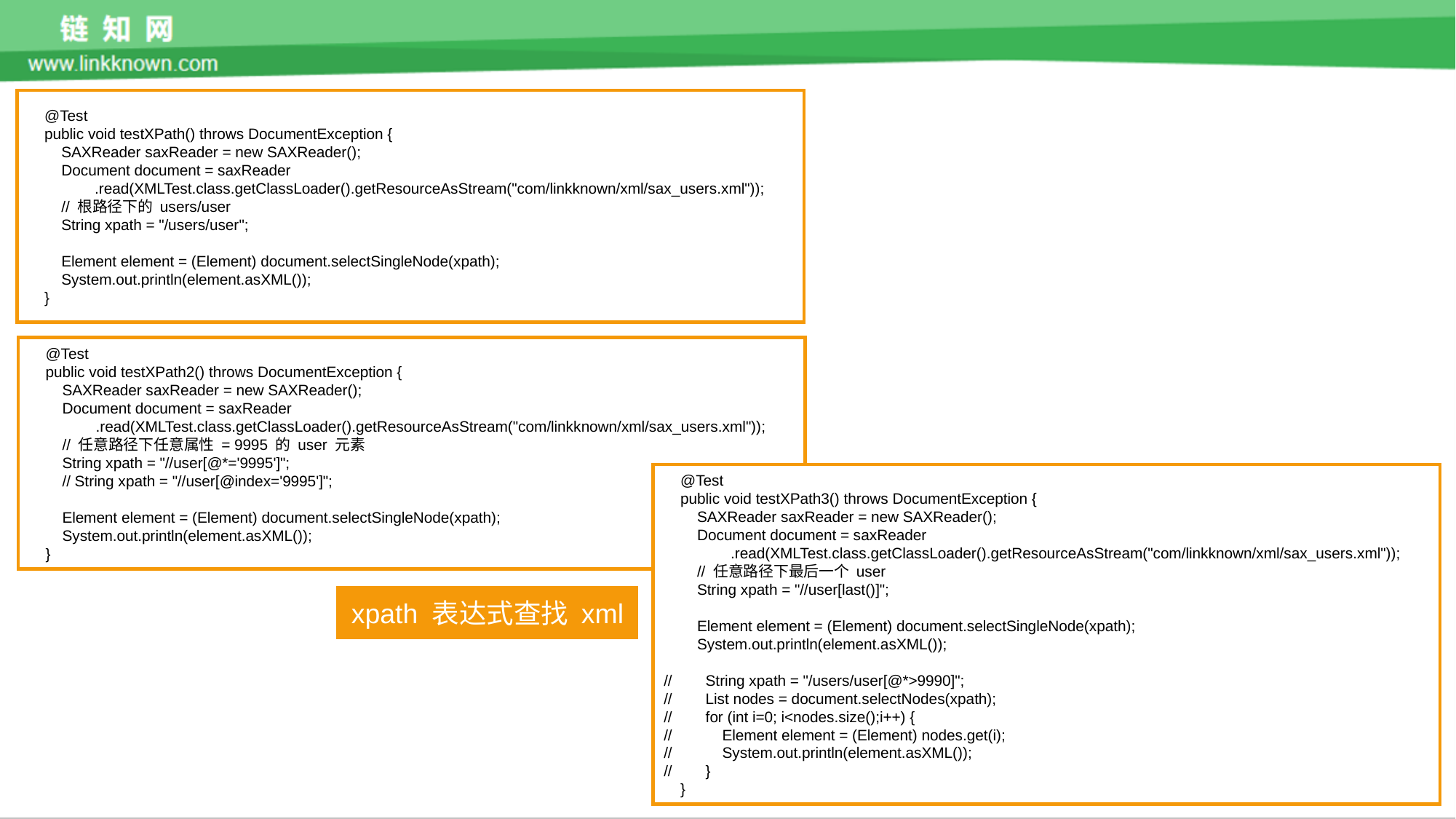

@Test
    public void testXPath() throws DocumentException {
        SAXReader saxReader = new SAXReader();
        Document document = saxReader
                .read(XMLTest.class.getClassLoader().getResourceAsStream("com/linkknown/xml/sax_users.xml"));
        // 根路径下的 users/user
        String xpath = "/users/user";

        Element element = (Element) document.selectSingleNode(xpath);
        System.out.println(element.asXML());
    }
    @Test
    public void testXPath2() throws DocumentException {
        SAXReader saxReader = new SAXReader();
        Document document = saxReader
                .read(XMLTest.class.getClassLoader().getResourceAsStream("com/linkknown/xml/sax_users.xml"));
        // 任意路径下任意属性 = 9995 的 user 元素
        String xpath = "//user[@*='9995']";
        // String xpath = "//user[@index='9995']";

        Element element = (Element) document.selectSingleNode(xpath);
        System.out.println(element.asXML());
    }
    @Test
    public void testXPath3() throws DocumentException {
        SAXReader saxReader = new SAXReader();
        Document document = saxReader
                .read(XMLTest.class.getClassLoader().getResourceAsStream("com/linkknown/xml/sax_users.xml"));
        // 任意路径下最后一个 user
        String xpath = "//user[last()]";

        Element element = (Element) document.selectSingleNode(xpath);
        System.out.println(element.asXML());

//        String xpath = "/users/user[@*>9990]";
//        List nodes = document.selectNodes(xpath);
//        for (int i=0; i<nodes.size();i++) {
//            Element element = (Element) nodes.get(i);
//            System.out.println(element.asXML());
//        }
    }
xpath 表达式查找 xml